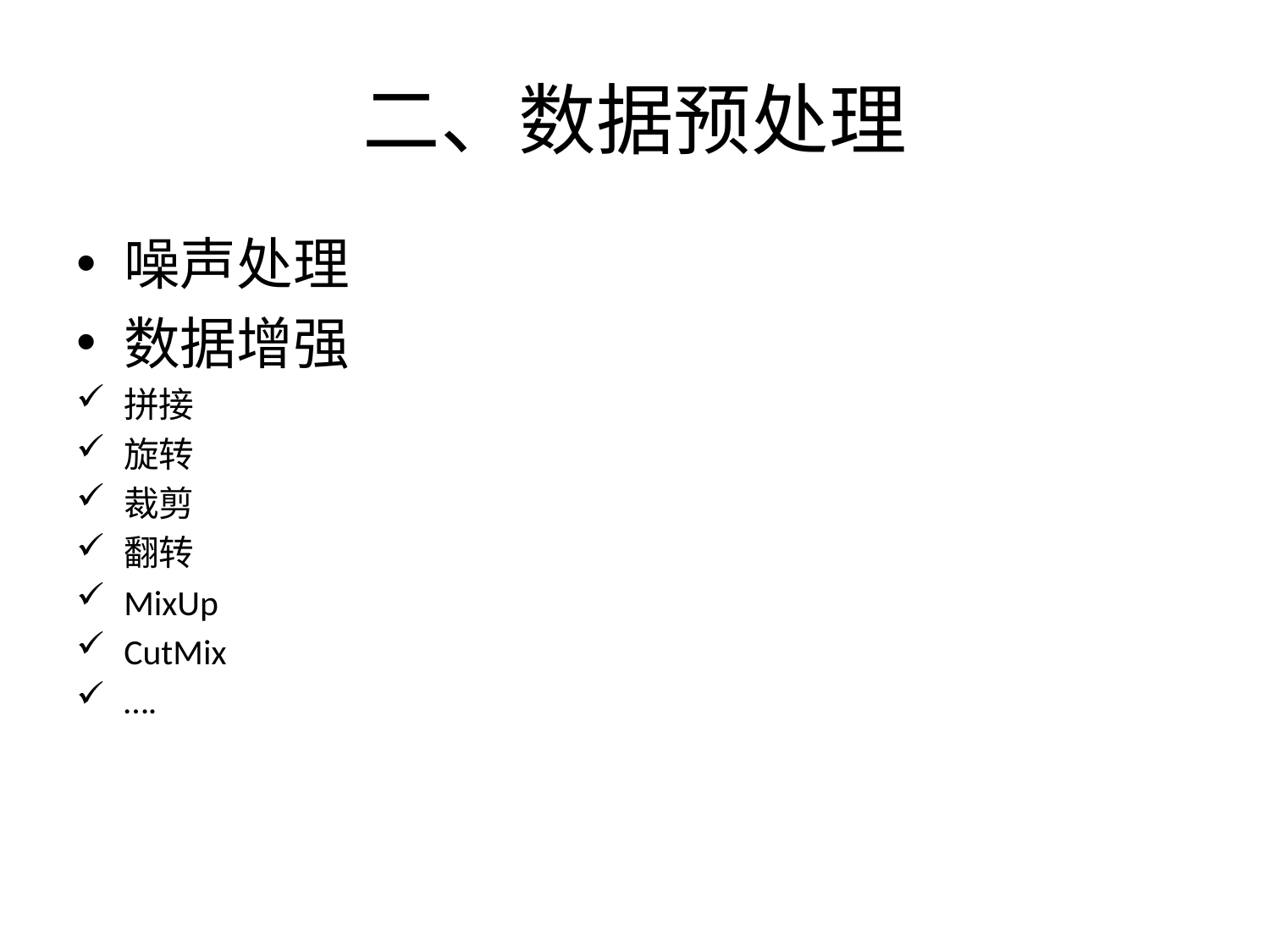

# 二、数据预处理
噪声处理
数据增强
拼接
旋转
裁剪
翻转
MixUp
CutMix
….